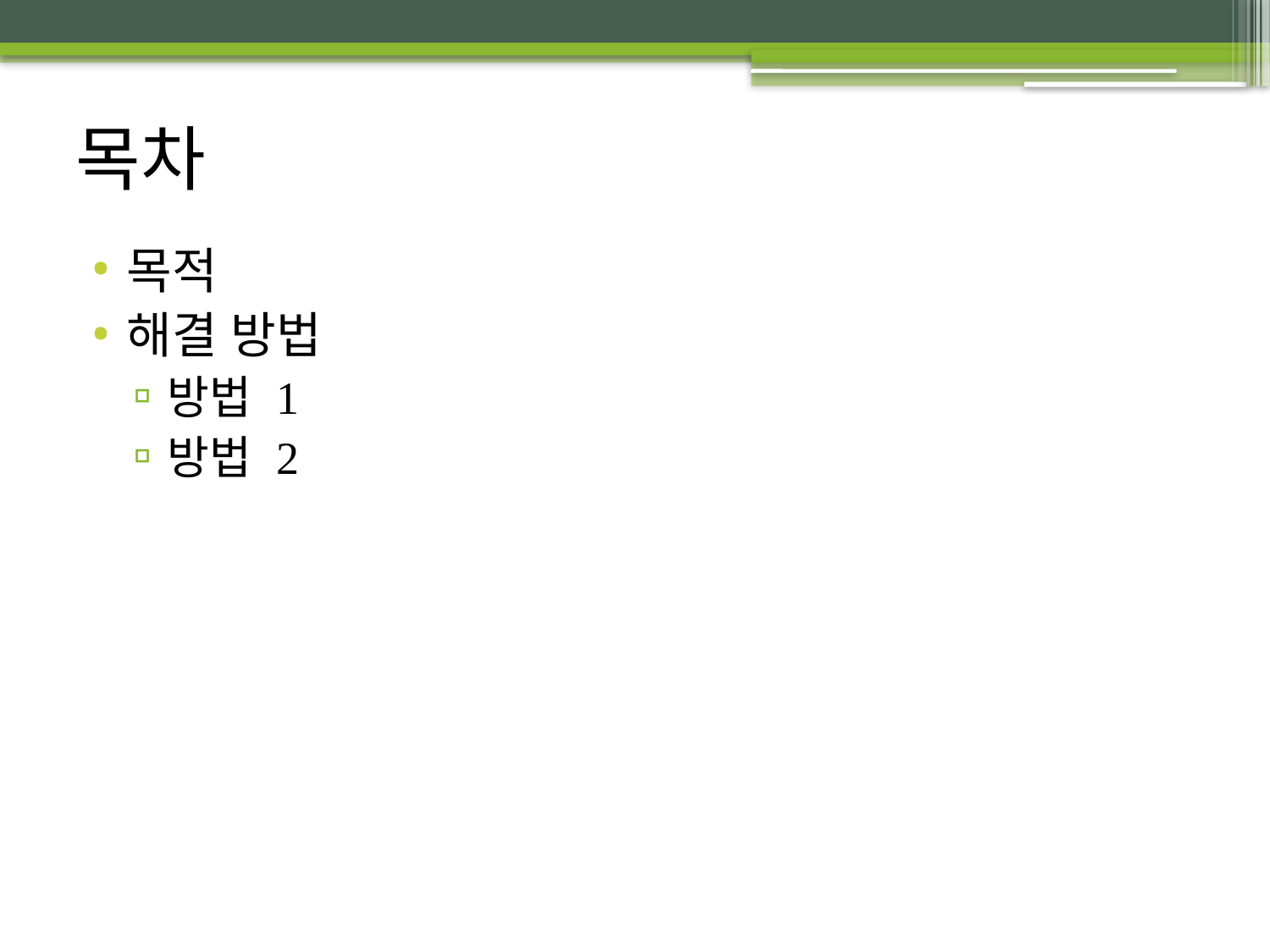

# 목차
목적
해결 방법
방법 1
방법 2